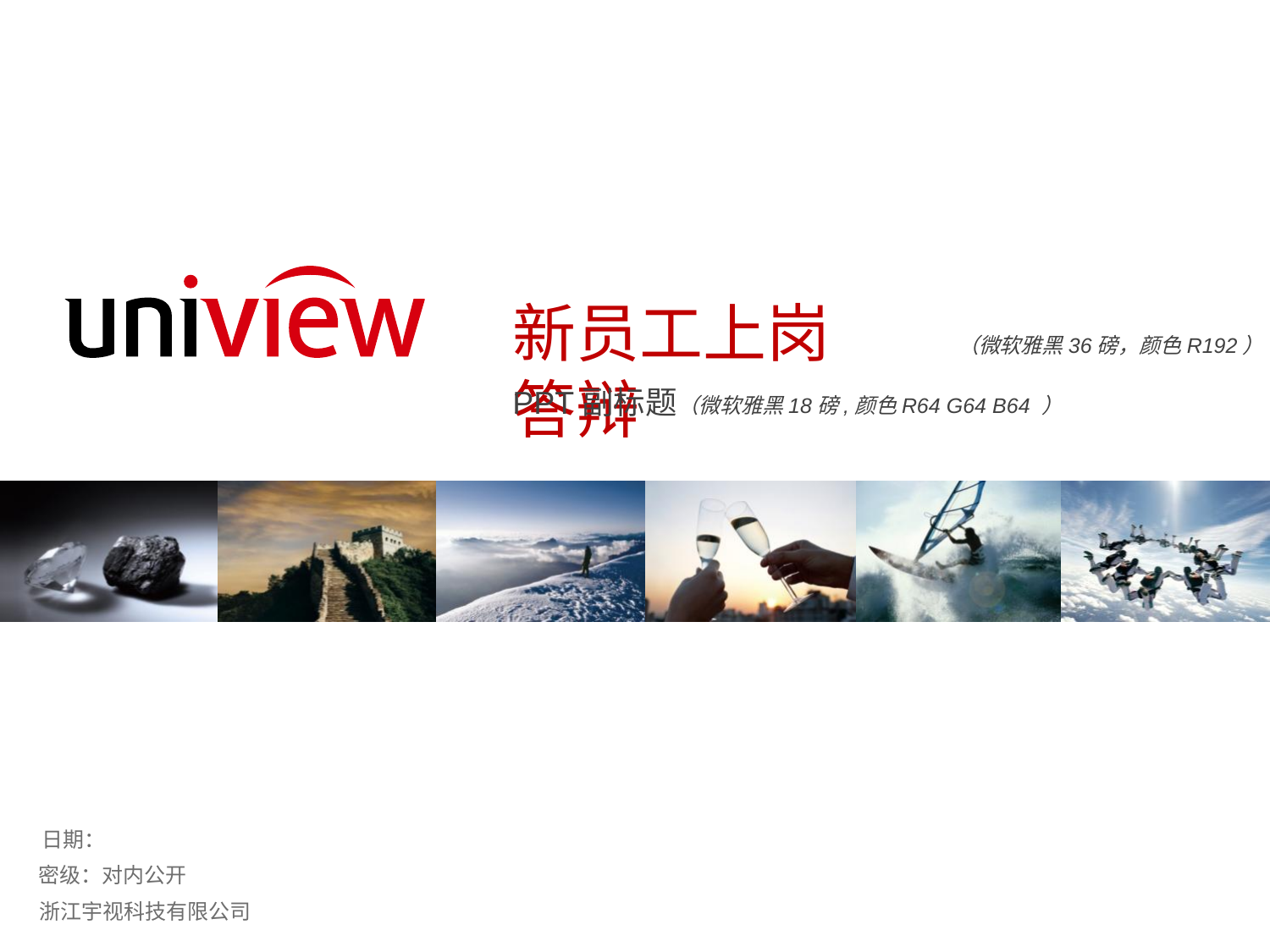

# 新员工上岗 答辩
（微软雅黑36磅，颜色R192）
PPT副标题
（微软雅黑18磅,颜色R64 G64 B64 ）
  日期：
密级：对内公开